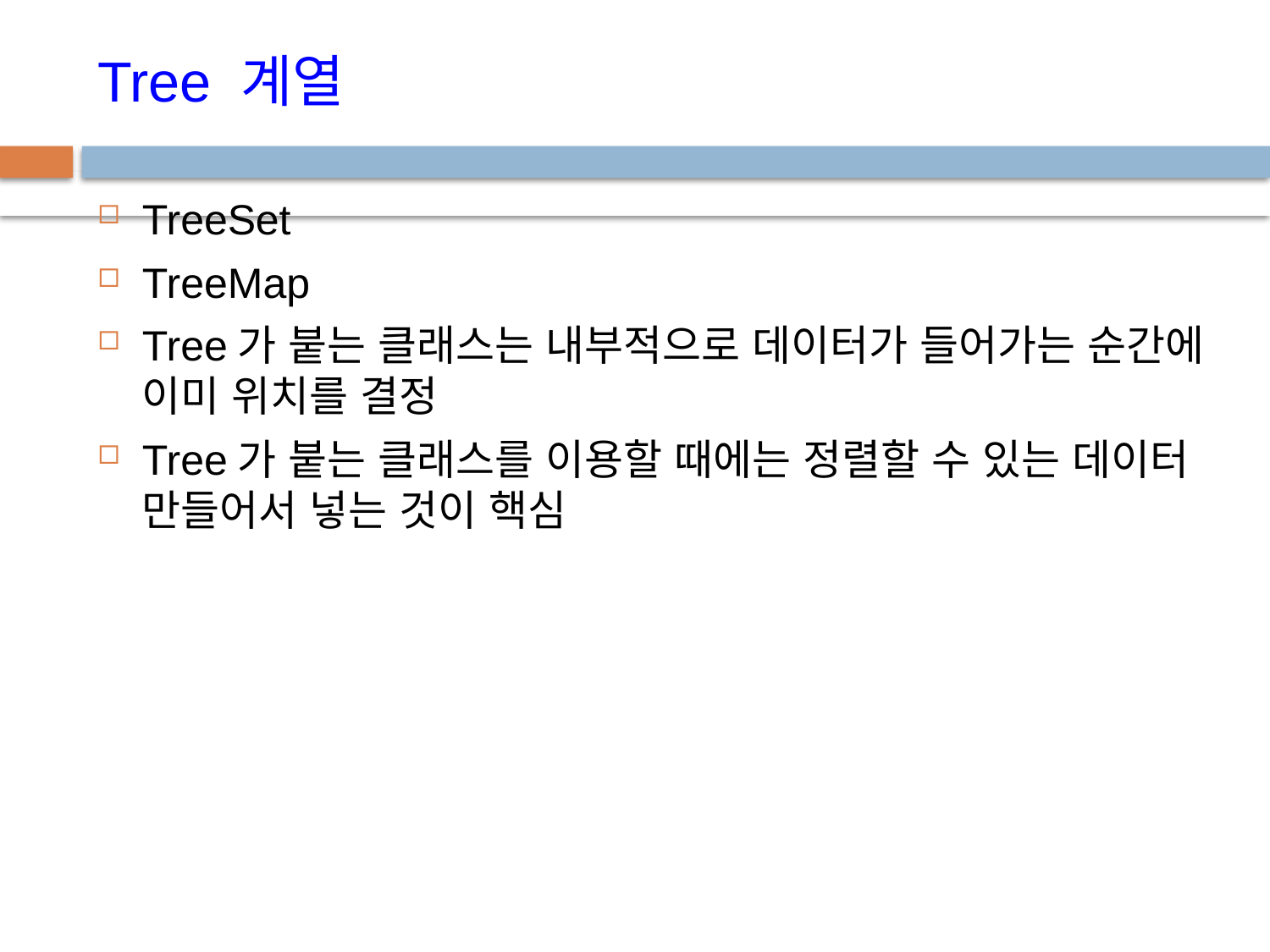

# Tree 계열
TreeSet
TreeMap
Tree가 붙는 클래스는 내부적으로 데이터가 들어가는 순간에 이미 위치를 결정
Tree가 붙는 클래스를 이용할 때에는 정렬할 수 있는 데이터 만들어서 넣는 것이 핵심